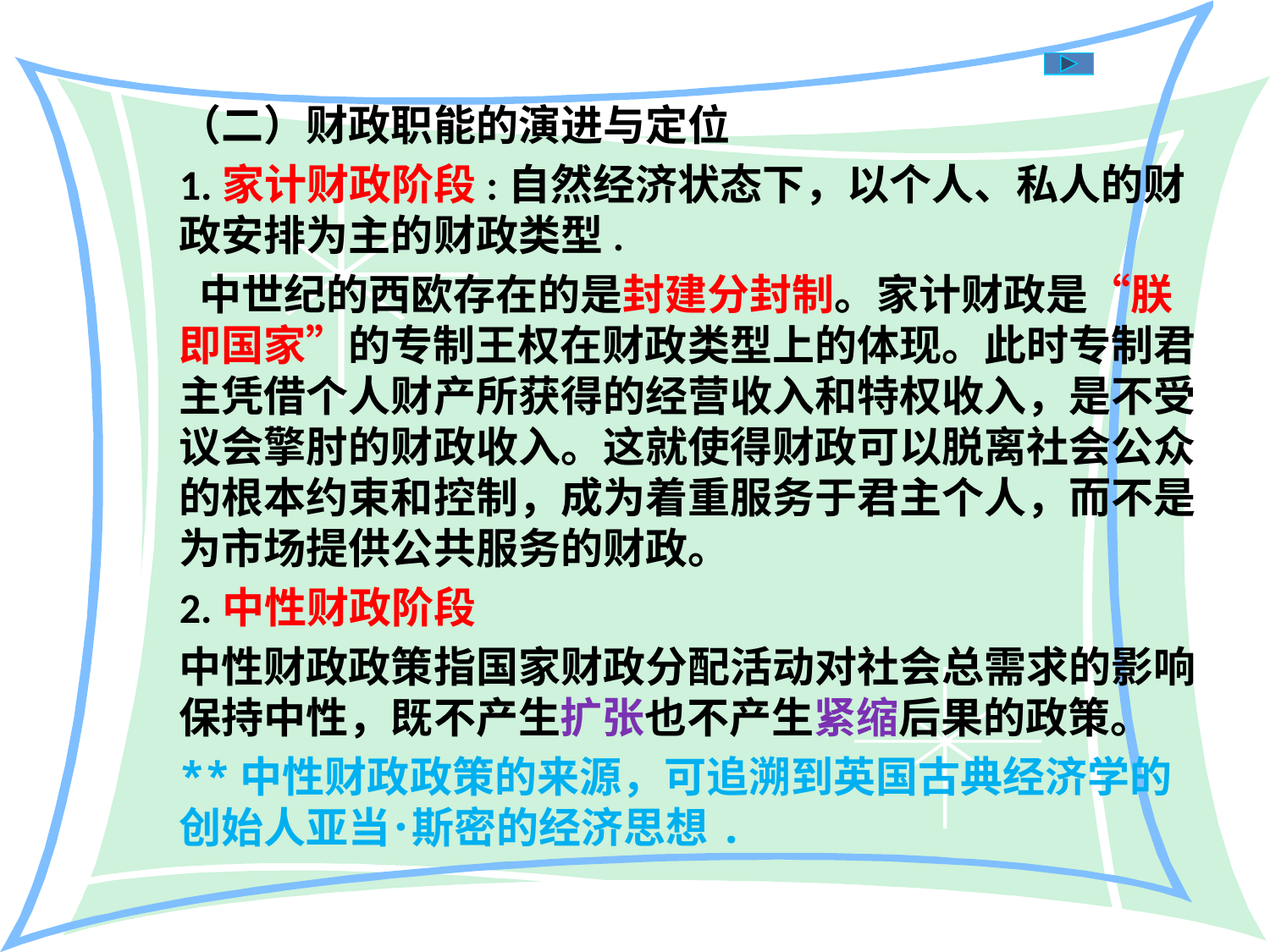

（二）财政职能的演进与定位
1.家计财政阶段:自然经济状态下，以个人、私人的财政安排为主的财政类型.
 中世纪的西欧存在的是封建分封制。家计财政是“朕即国家”的专制王权在财政类型上的体现。此时专制君主凭借个人财产所获得的经营收入和特权收入，是不受议会擎肘的财政收入。这就使得财政可以脱离社会公众的根本约束和控制，成为着重服务于君主个人，而不是为市场提供公共服务的财政。
2.中性财政阶段
中性财政政策指国家财政分配活动对社会总需求的影响保持中性，既不产生扩张也不产生紧缩后果的政策。
**中性财政政策的来源，可追溯到英国古典经济学的创始人亚当･斯密的经济思想.
#